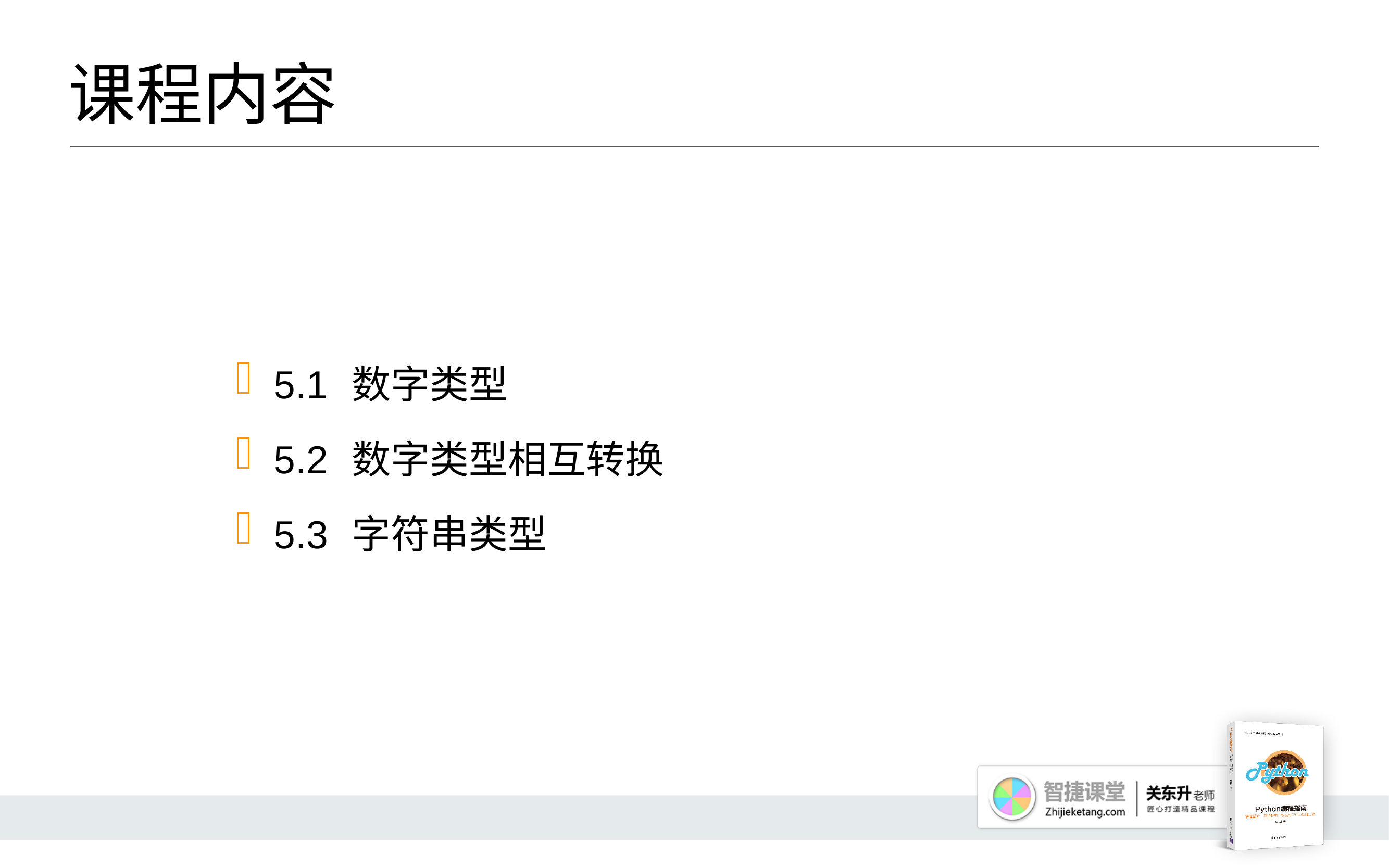

# 课程内容
5.1 	数字类型
5.2 	数字类型相互转换
5.3 	字符串类型